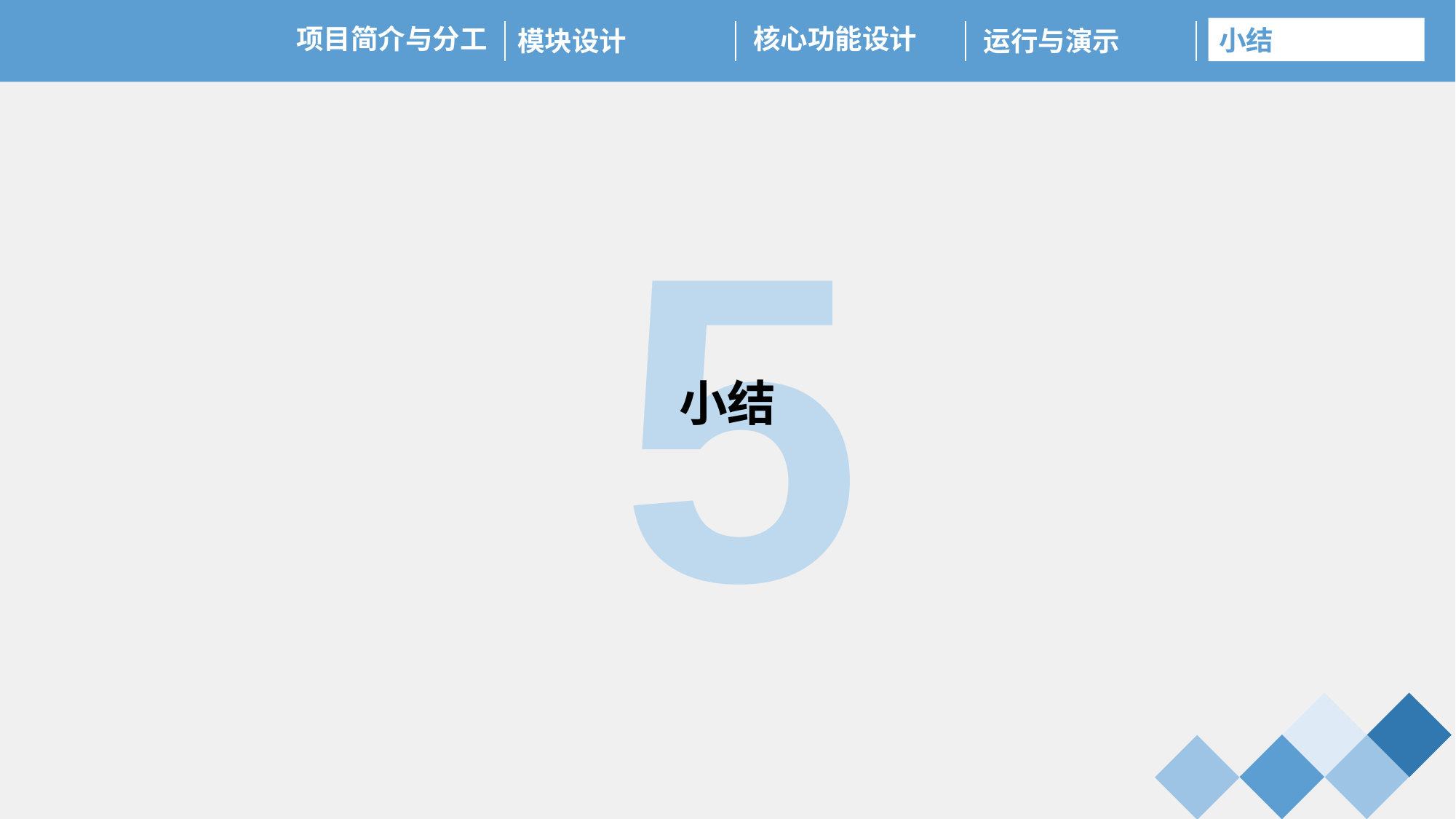

项目简介与分工
核心功能设计
小结
模块设计
运行与演示
小结
5
小结